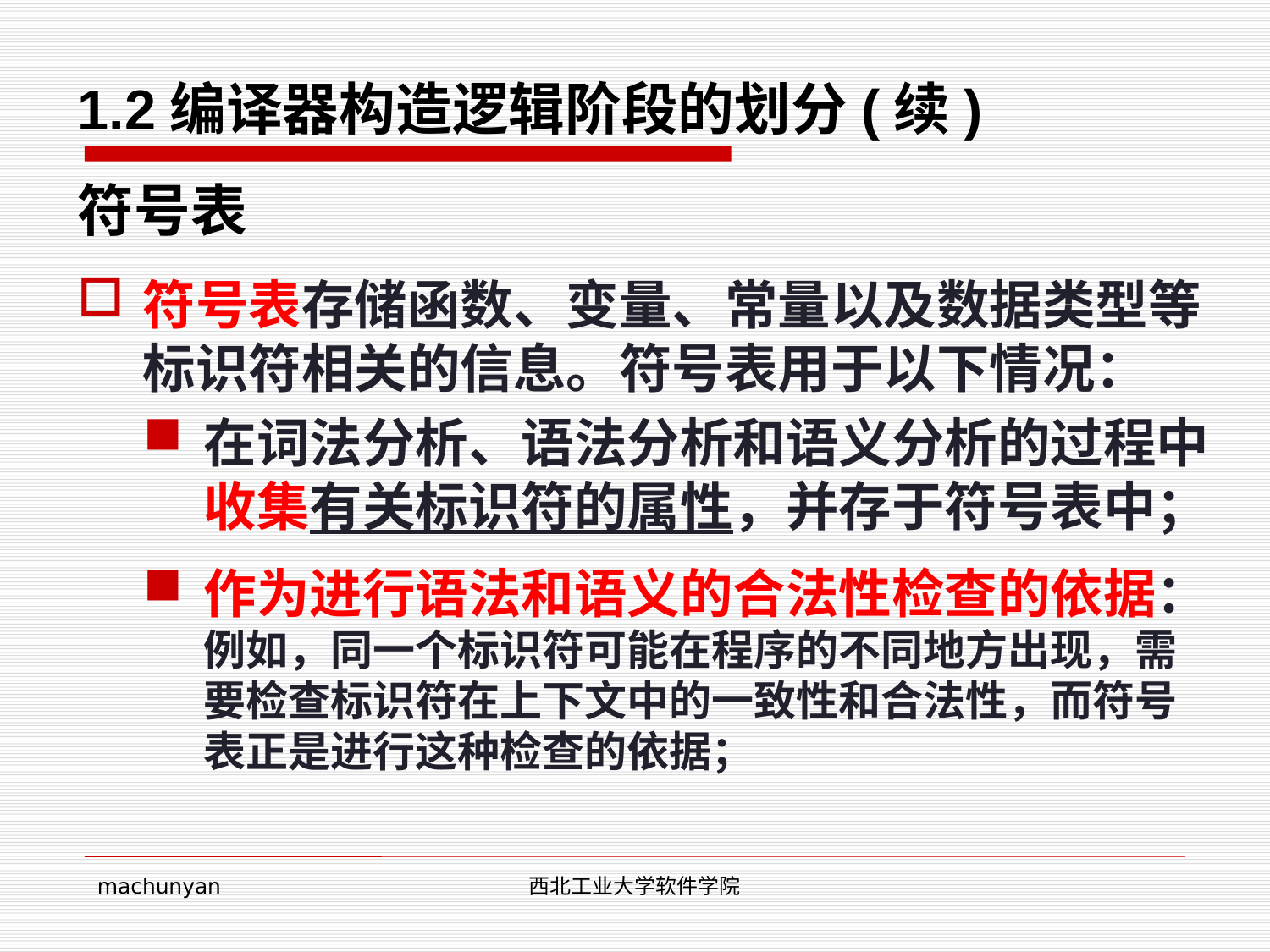

1.2编译器构造逻辑阶段的划分(续)
# 符号表
符号表存储函数、变量、常量以及数据类型等标识符相关的信息。符号表用于以下情况：
在词法分析、语法分析和语义分析的过程中收集有关标识符的属性，并存于符号表中；
作为进行语法和语义的合法性检查的依据：例如，同一个标识符可能在程序的不同地方出现，需要检查标识符在上下文中的一致性和合法性，而符号表正是进行这种检查的依据；
machunyan

西北工业大学软件学院
34